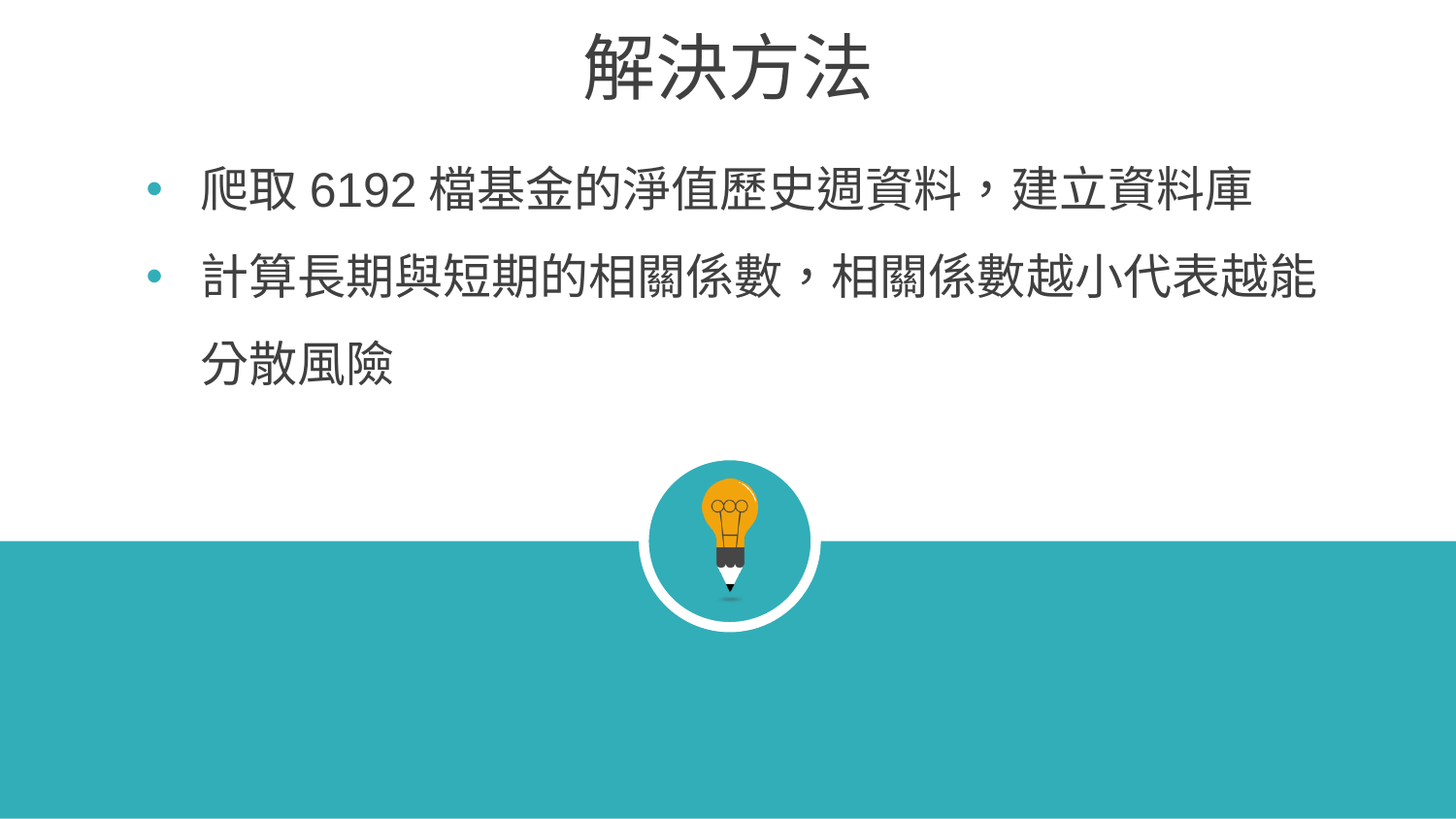

解決方法
爬取6192檔基金的淨值歷史週資料，建立資料庫
計算長期與短期的相關係數，相關係數越小代表越能分散風險